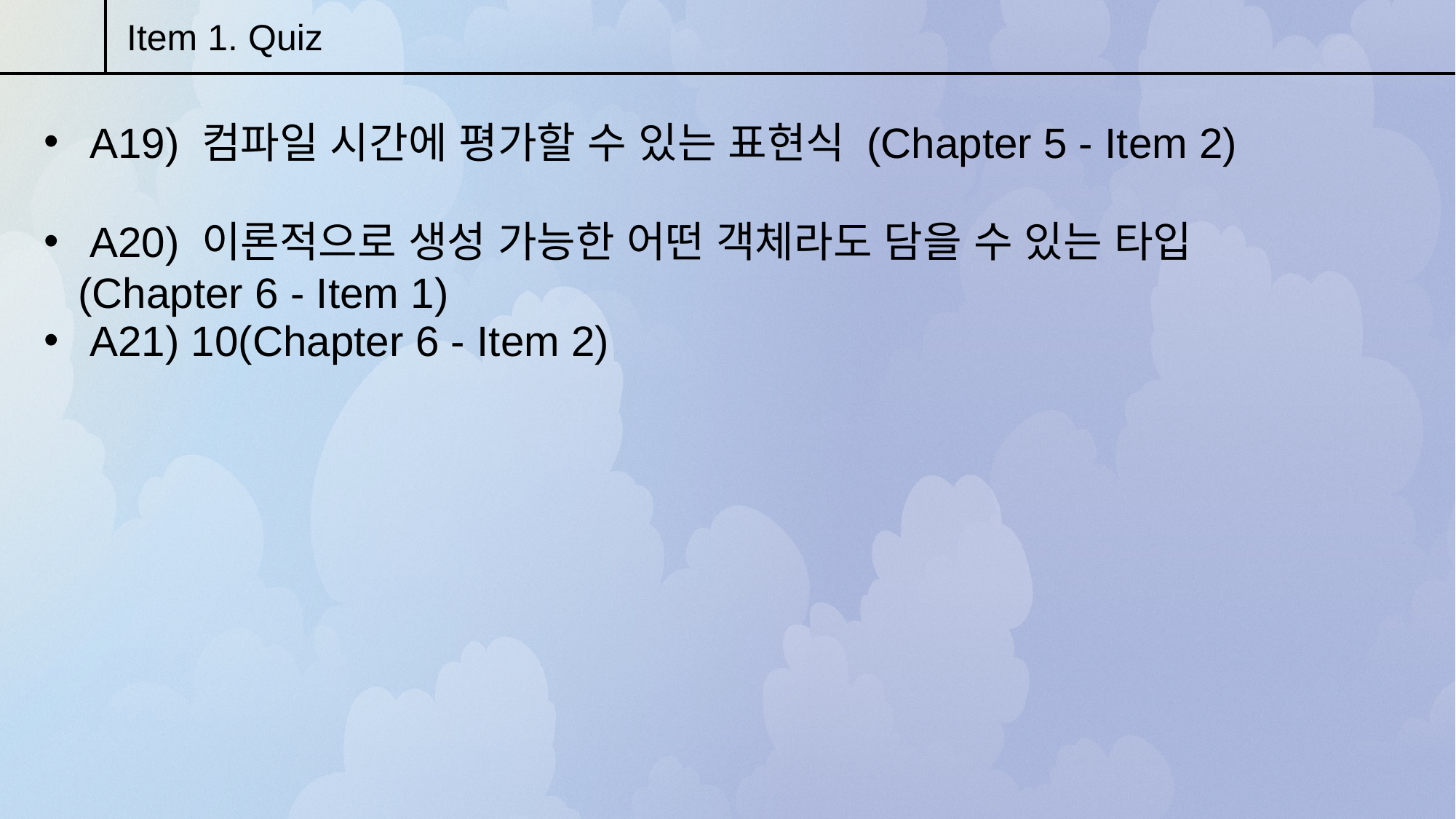

Item 1. Quiz
 A19) 컴파일 시간에 평가할 수 있는 표현식 (Chapter 5 - Item 2)
 A20) 이론적으로 생성 가능한 어떤 객체라도 담을 수 있는 타입 (Chapter 6 - Item 1)
 A21) 10(Chapter 6 - Item 2)